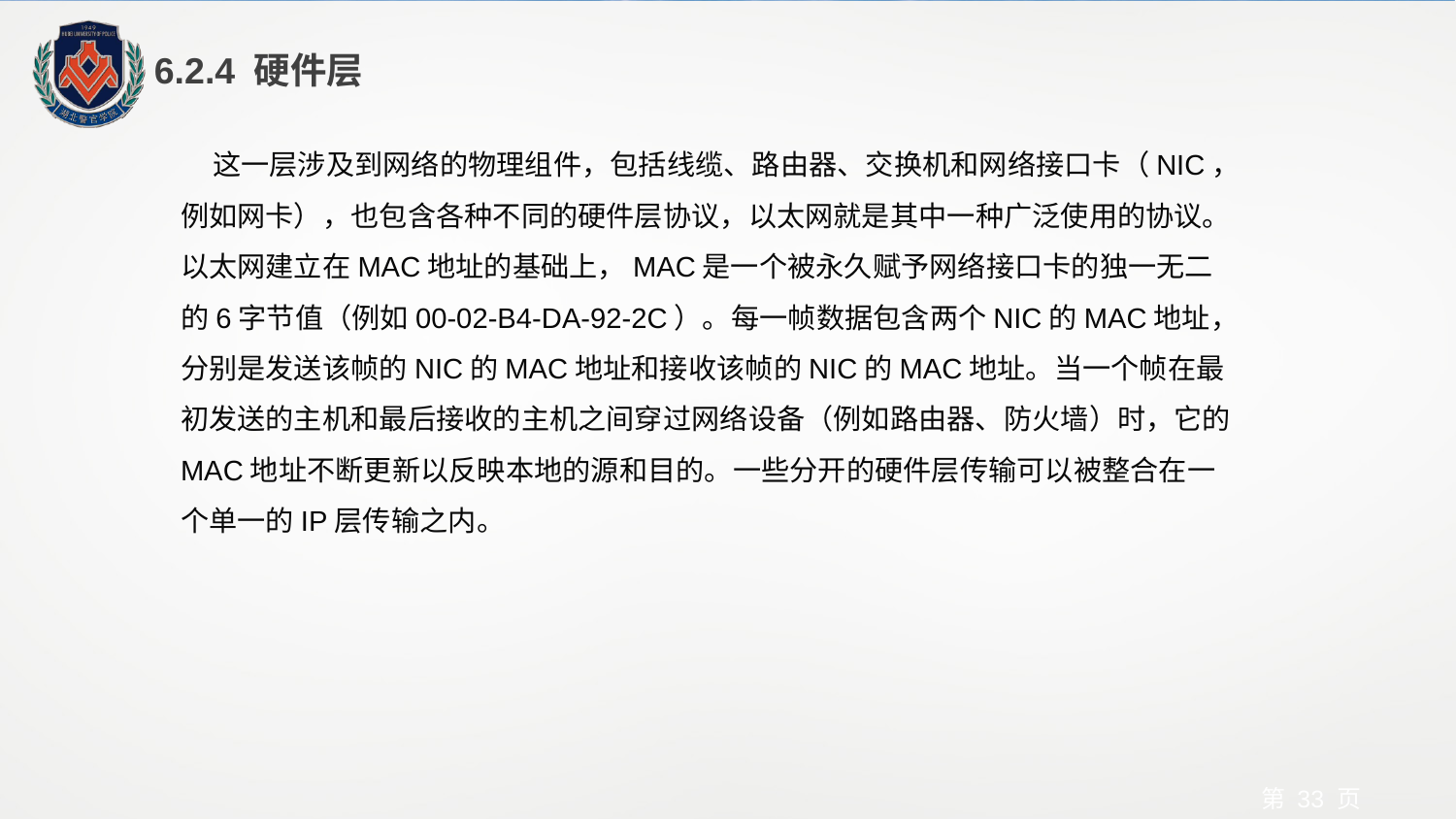

6.2.4 硬件层
    这一层涉及到网络的物理组件，包括线缆、路由器、交换机和网络接口卡（NIC，例如网卡），也包含各种不同的硬件层协议，以太网就是其中一种广泛使用的协议。以太网建立在MAC地址的基础上，MAC是一个被永久赋予网络接口卡的独一无二的6字节值（例如00-02-B4-DA-92-2C）。每一帧数据包含两个NIC的MAC地址，分别是发送该帧的NIC的MAC地址和接收该帧的NIC的MAC地址。当一个帧在最初发送的主机和最后接收的主机之间穿过网络设备（例如路由器、防火墙）时，它的MAC地址不断更新以反映本地的源和目的。一些分开的硬件层传输可以被整合在一个单一的IP层传输之内。